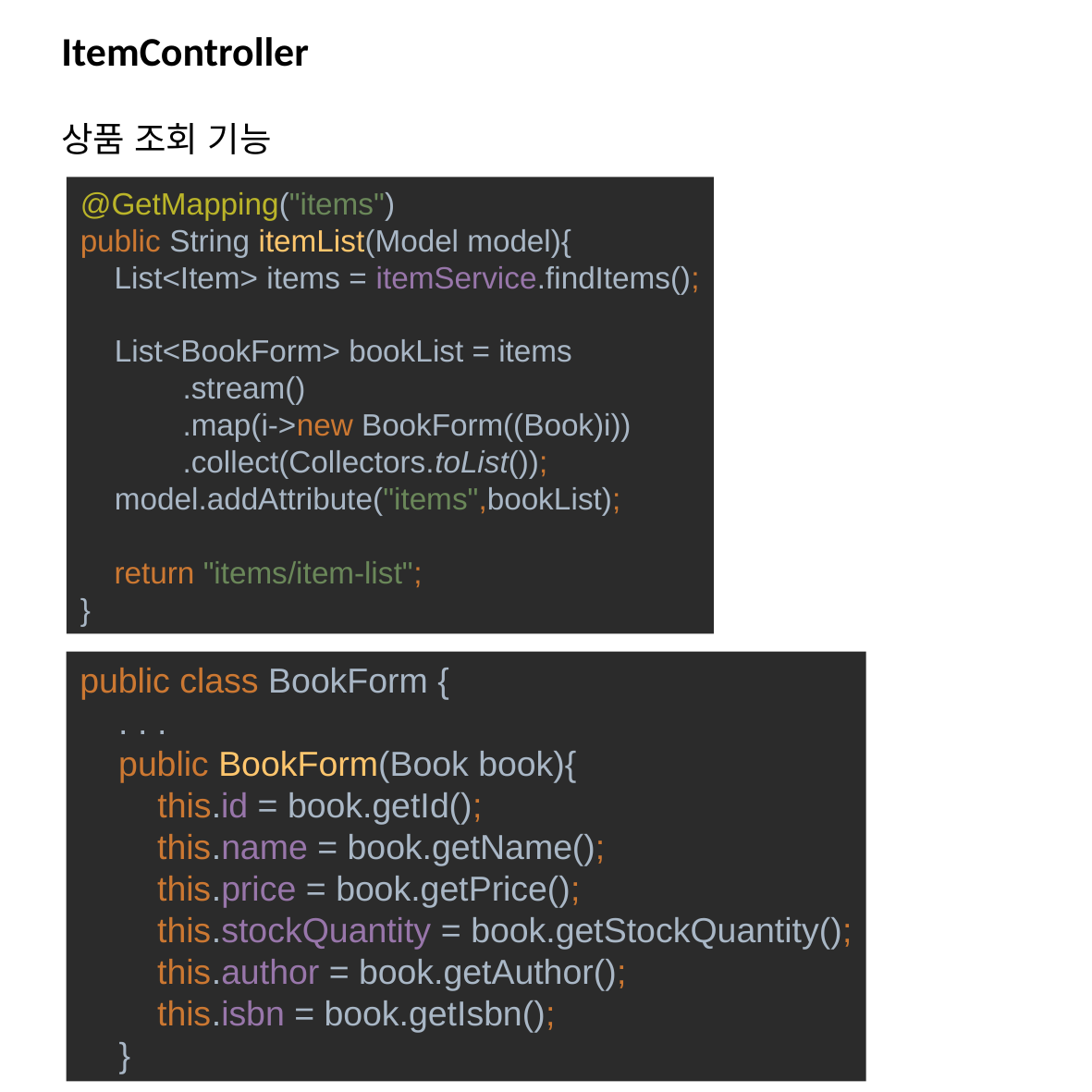

# ItemController
상품 조회 기능
@GetMapping("items")
public String itemList(Model model){
    List<Item> items = itemService.findItems();
    List<BookForm> bookList = items
            .stream()
            .map(i->new BookForm((Book)i))
            .collect(Collectors.toList());
    model.addAttribute("items",bookList);
    return "items/item-list";
}
public class BookForm {
    . . .
    public BookForm(Book book){
        this.id = book.getId();
        this.name = book.getName();
        this.price = book.getPrice();
        this.stockQuantity = book.getStockQuantity();
        this.author = book.getAuthor();
        this.isbn = book.getIsbn();
    }